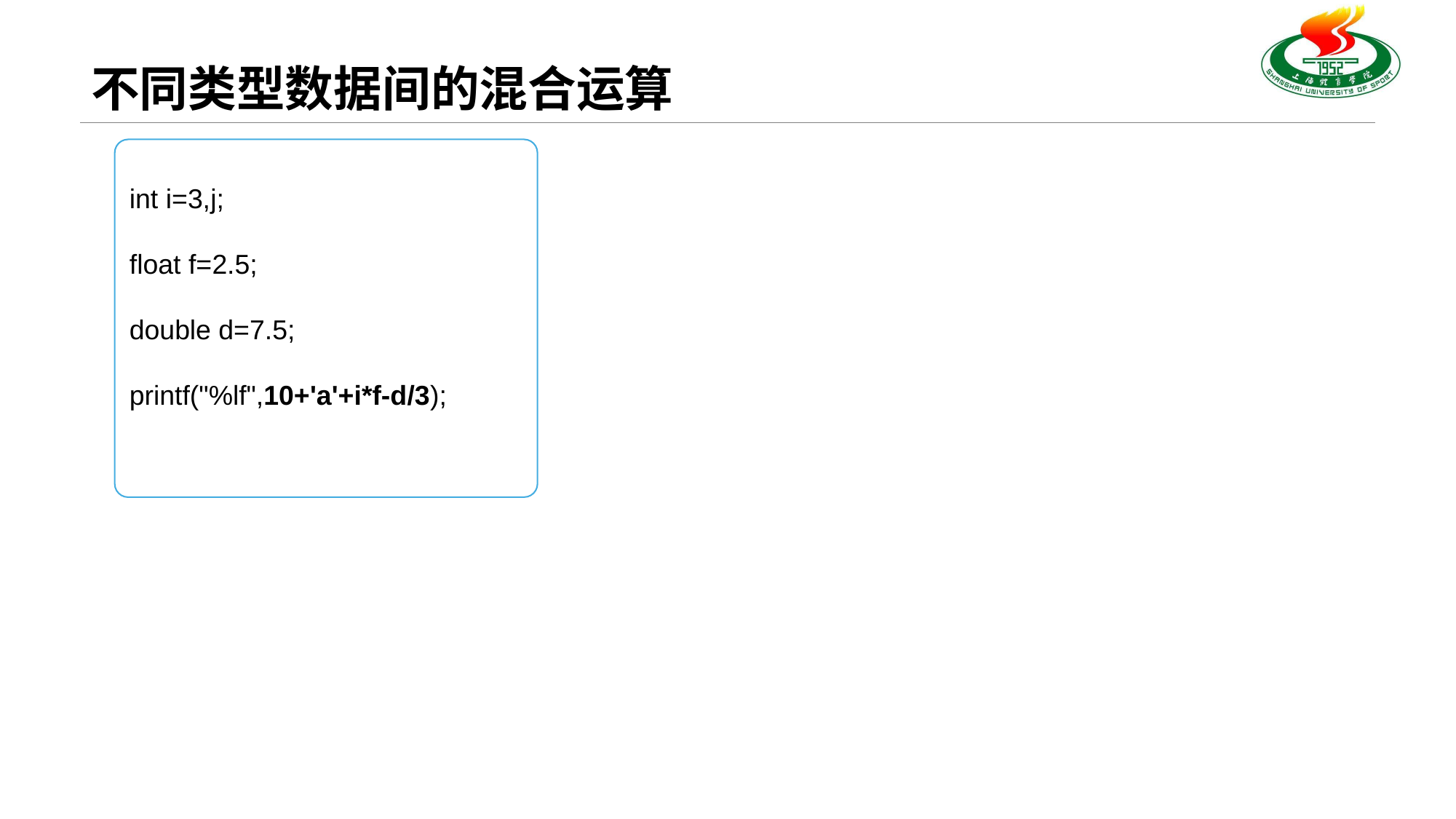

# 不同类型数据间的混合运算
int i=3,j;
float f=2.5;
double d=7.5;
printf("%lf",10+'a'+i*f-d/3);